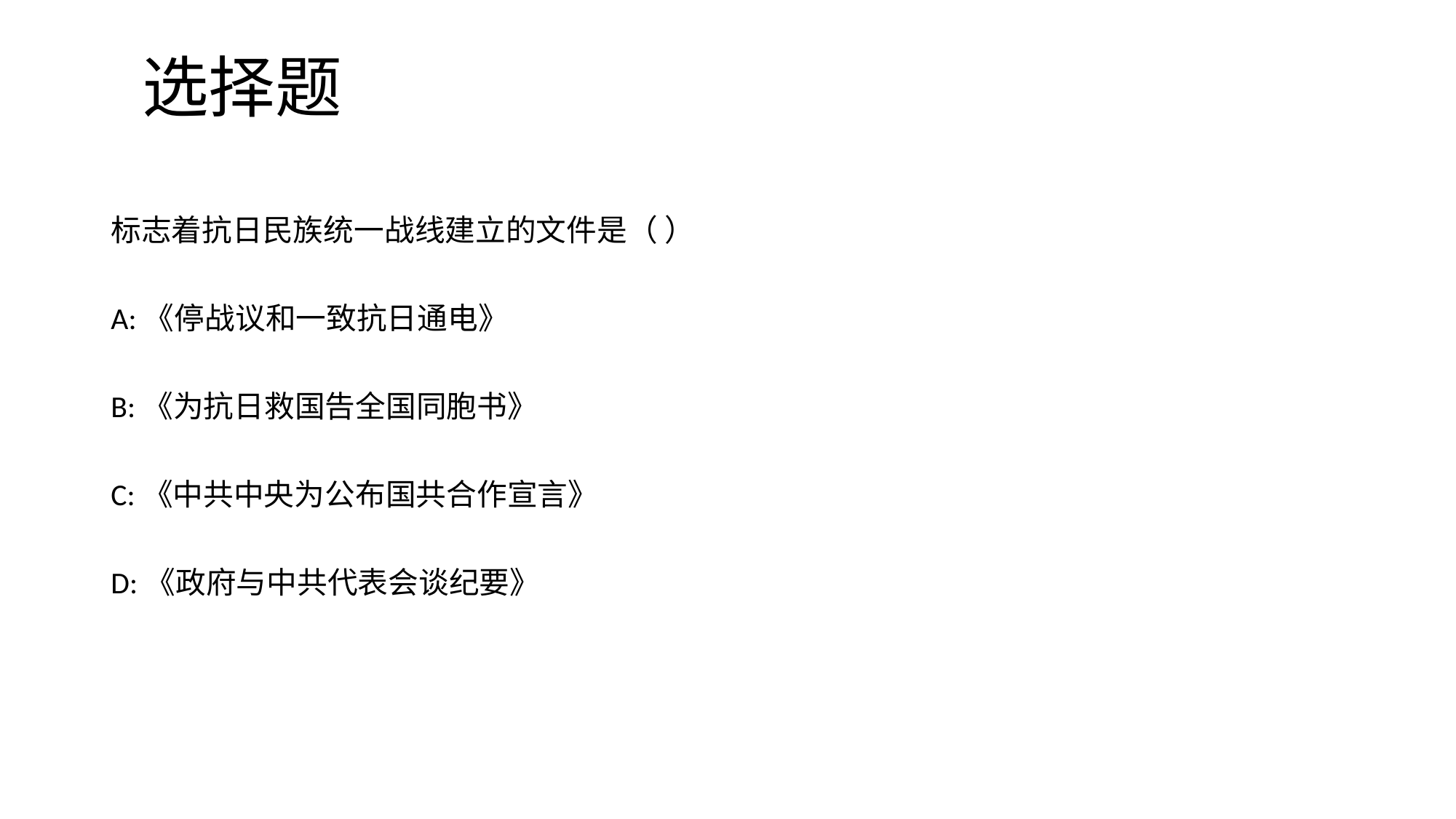

# 选择题
标志着抗日民族统一战线建立的文件是（ ）
A:《停战议和一致抗日通电》
B:《为抗日救国告全国同胞书》
C:《中共中央为公布国共合作宣言》
D:《政府与中共代表会谈纪要》